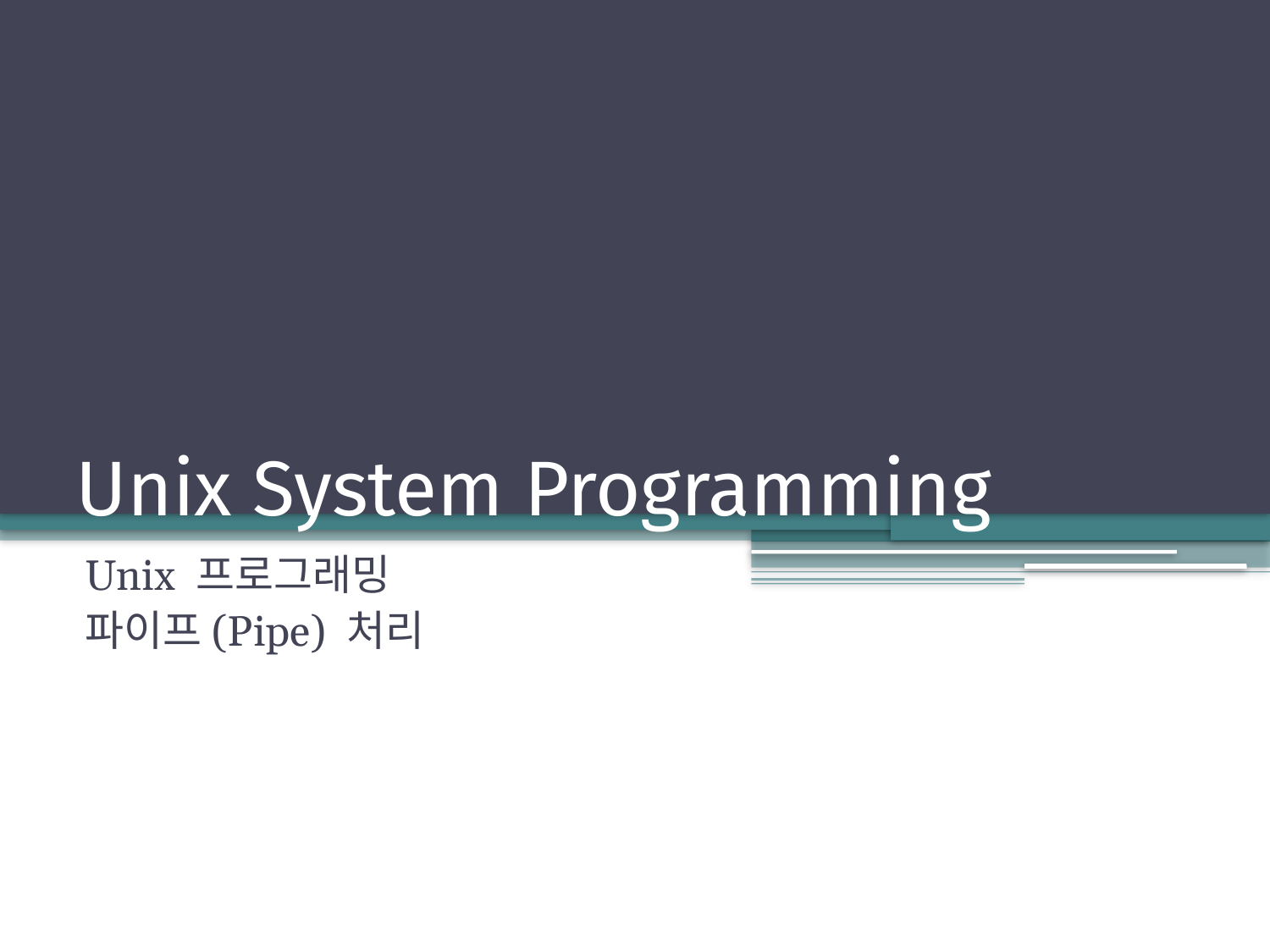

# Unix System Programming
Unix 프로그래밍
파이프(Pipe) 처리